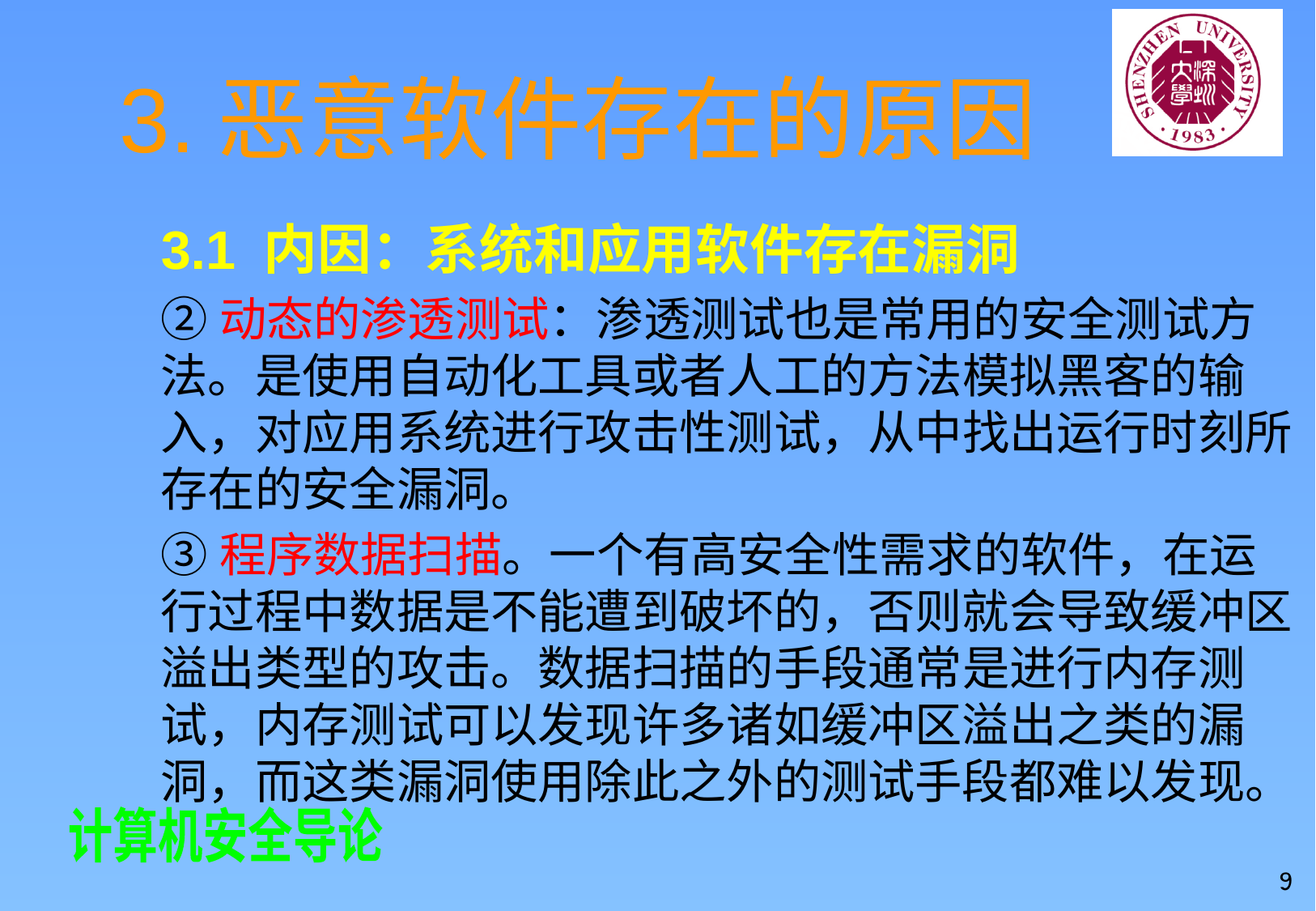

# 3.恶意软件存在的原因
3.1 内因：系统和应用软件存在漏洞
②动态的渗透测试：渗透测试也是常用的安全测试方法。是使用自动化工具或者人工的方法模拟黑客的输入，对应用系统进行攻击性测试，从中找出运行时刻所存在的安全漏洞。
③程序数据扫描。一个有高安全性需求的软件，在运行过程中数据是不能遭到破坏的，否则就会导致缓冲区溢出类型的攻击。数据扫描的手段通常是进行内存测试，内存测试可以发现许多诸如缓冲区溢出之类的漏洞，而这类漏洞使用除此之外的测试手段都难以发现。

9